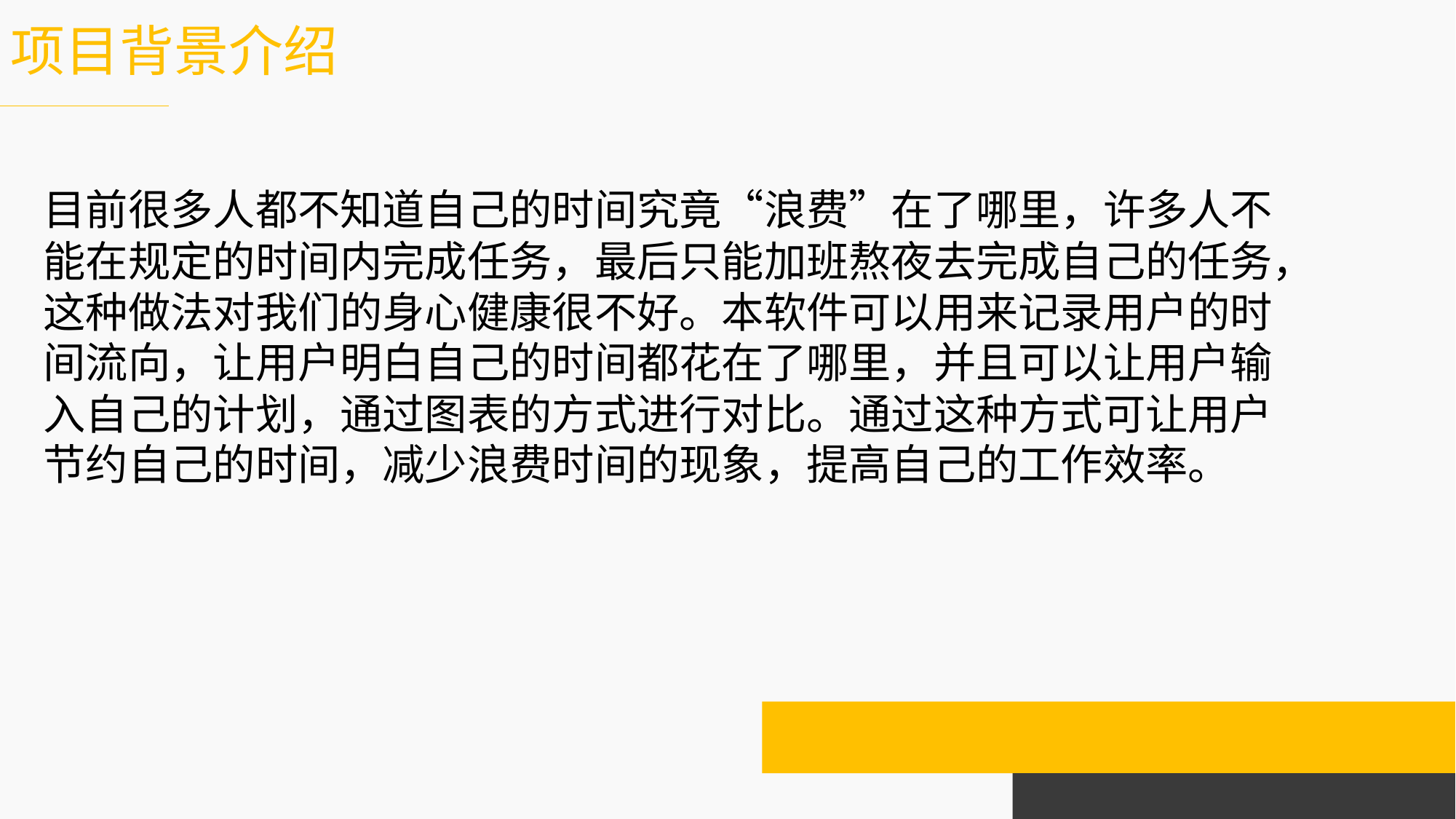

项目背景介绍

目前很多人都不知道自己的时间究竟“浪费”在了哪里，许多人不能在规定的时间内完成任务，最后只能加班熬夜去完成自己的任务，这种做法对我们的身心健康很不好。本软件可以用来记录用户的时间流向，让用户明白自己的时间都花在了哪里，并且可以让用户输入自己的计划，通过图表的方式进行对比。通过这种方式可让用户节约自己的时间，减少浪费时间的现象，提高自己的工作效率。